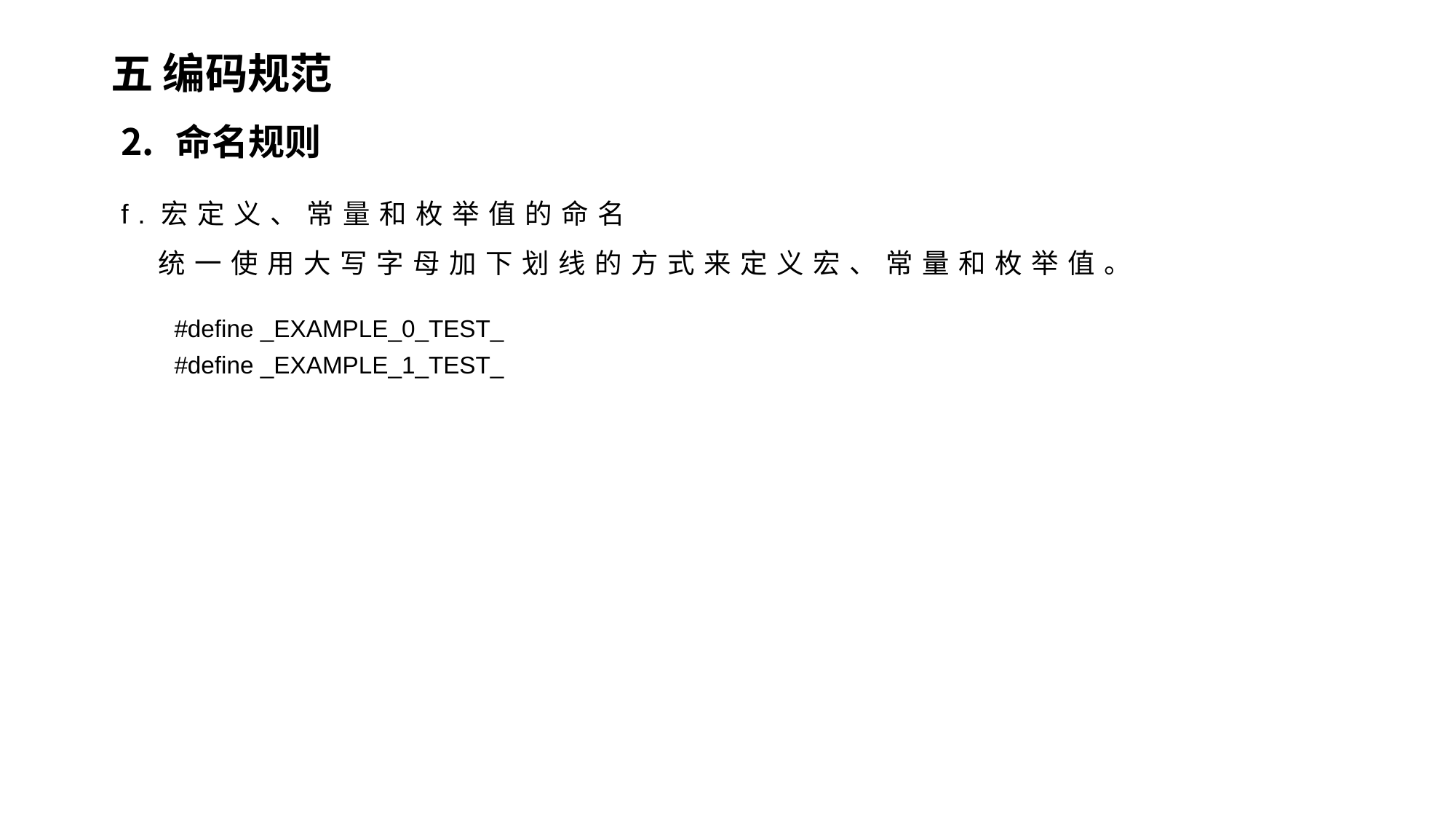

# 五 编码规范
命名规则
f.宏定义、常量和枚举值的命名
  统一使用大写字母加下划线的方式来定义宏、常量和枚举值。

#define _EXAMPLE_0_TEST_
#define _EXAMPLE_1_TEST_